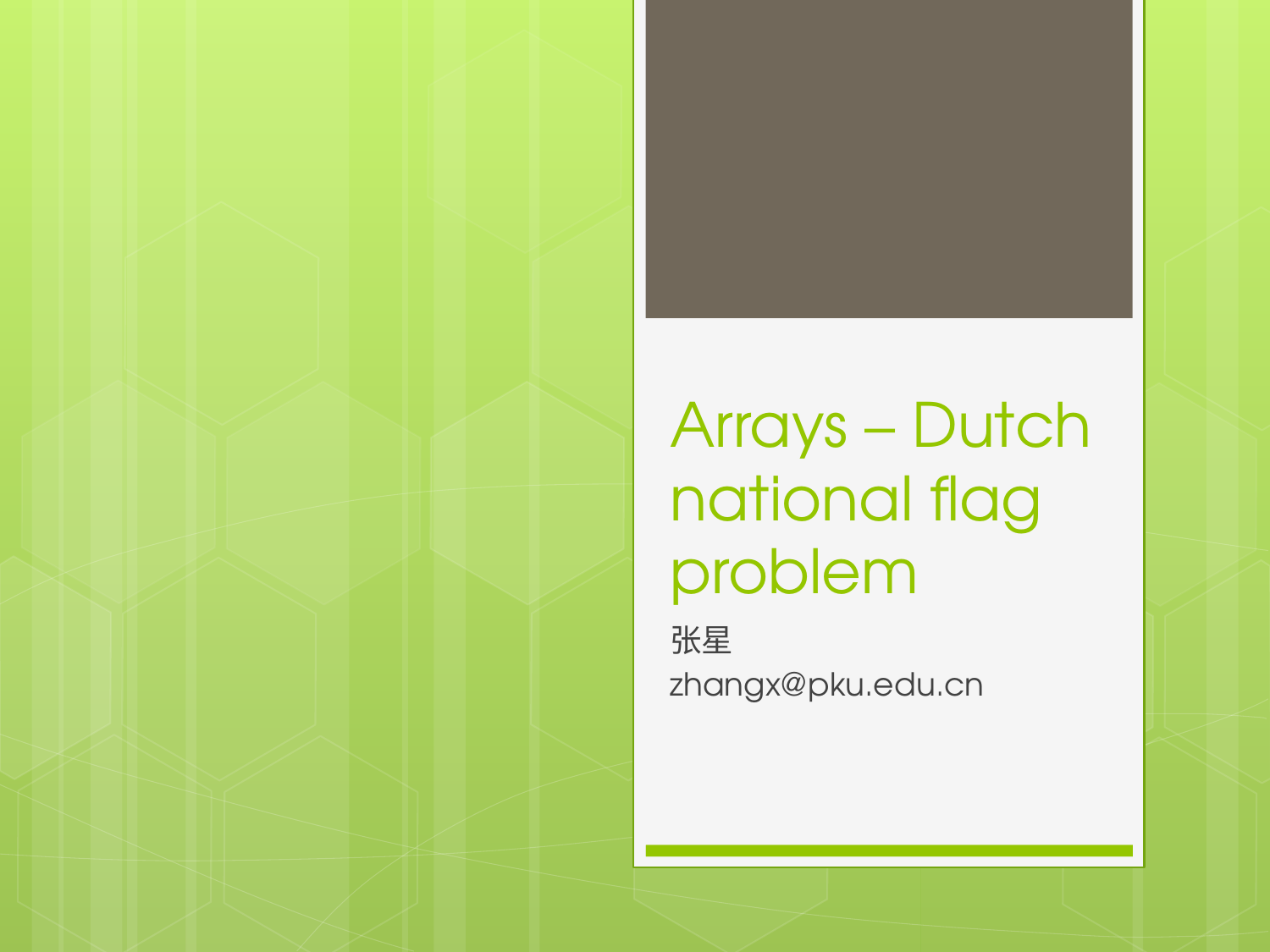

# Arrays – Dutch national flag problem
张星
zhangx@pku.edu.cn